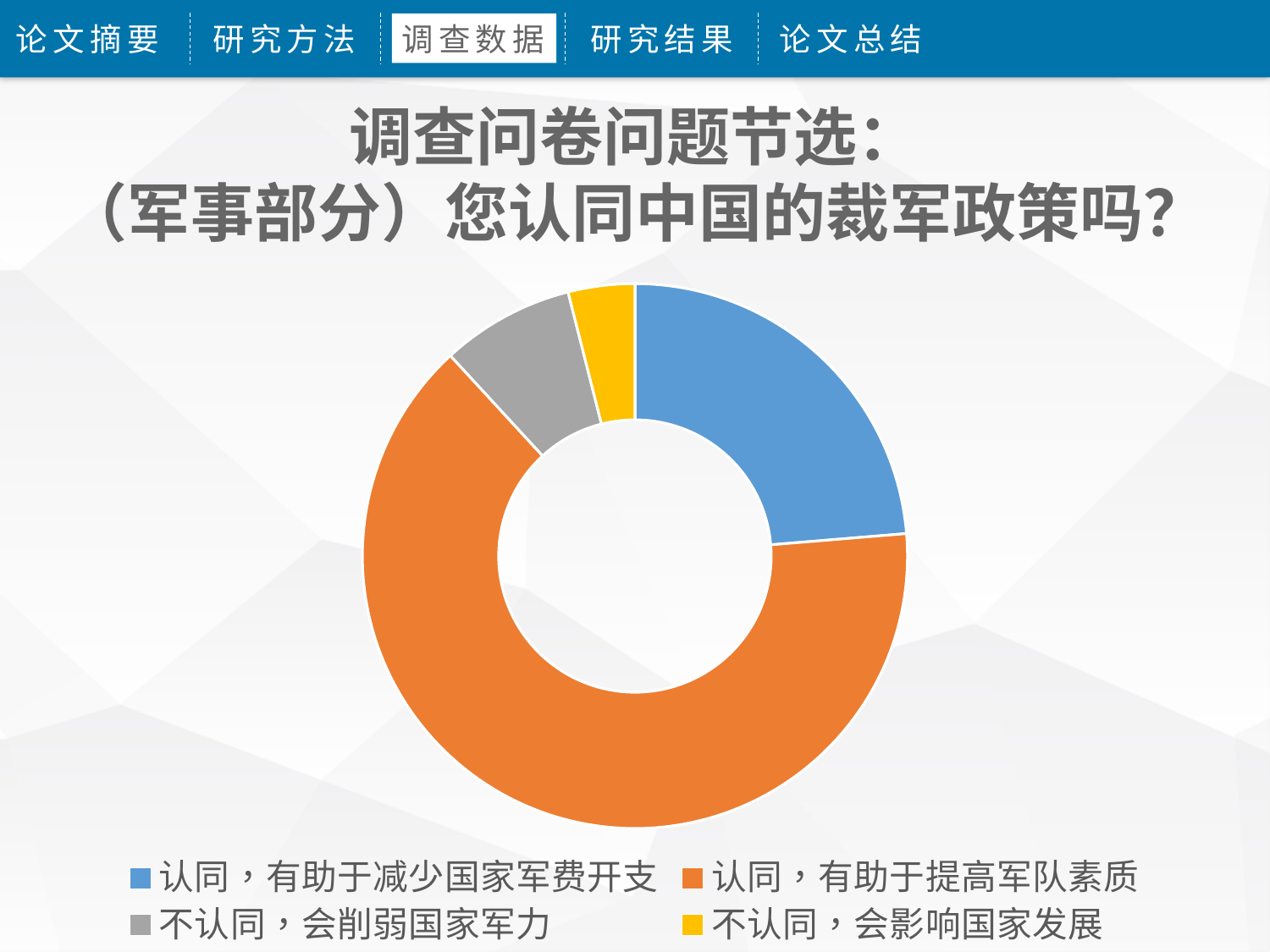

论文摘要
研究方法
调查数据
研究结果
论文总结

调查问卷问题节选：
（军事部分）您认同中国的裁军政策吗？

### Chart

| Category | 列2 |
|---|---|
| 认同，有助于减少国家军费开支 | 36.0 |
| 认同，有助于提高军队素质 | 98.0 |
| 不认同，会削弱国家军力 | 12.0 |
| 不认同，会影响国家发展 | 6.0 |